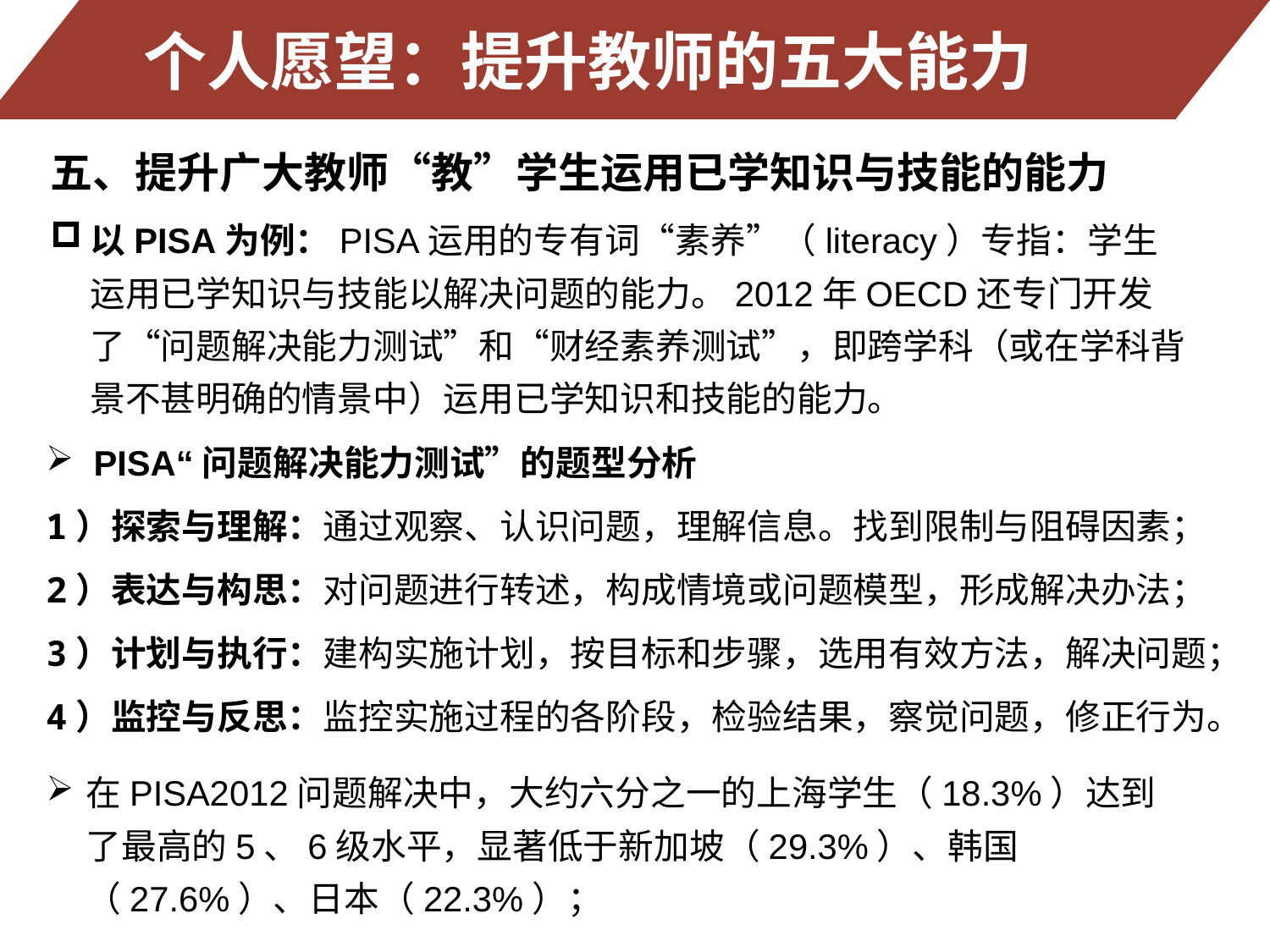

个人愿望：提升教师的五大能力
五、提升广大教师“教”学生运用已学知识与技能的能力
以PISA为例：PISA运用的专有词“素养”（literacy）专指：学生运用已学知识与技能以解决问题的能力。2012年OECD还专门开发了“问题解决能力测试”和“财经素养测试”，即跨学科（或在学科背景不甚明确的情景中）运用已学知识和技能的能力。
PISA“问题解决能力测试”的题型分析
1）探索与理解：通过观察、认识问题，理解信息。找到限制与阻碍因素；
2）表达与构思：对问题进行转述，构成情境或问题模型，形成解决办法；
3）计划与执行：建构实施计划，按目标和步骤，选用有效方法，解决问题；
4）监控与反思：监控实施过程的各阶段，检验结果，察觉问题，修正行为。
在PISA2012问题解决中，大约六分之一的上海学生（18.3%）达到了最高的5、6级水平，显著低于新加坡（29.3%）、韩国（27.6%）、日本（22.3%）；